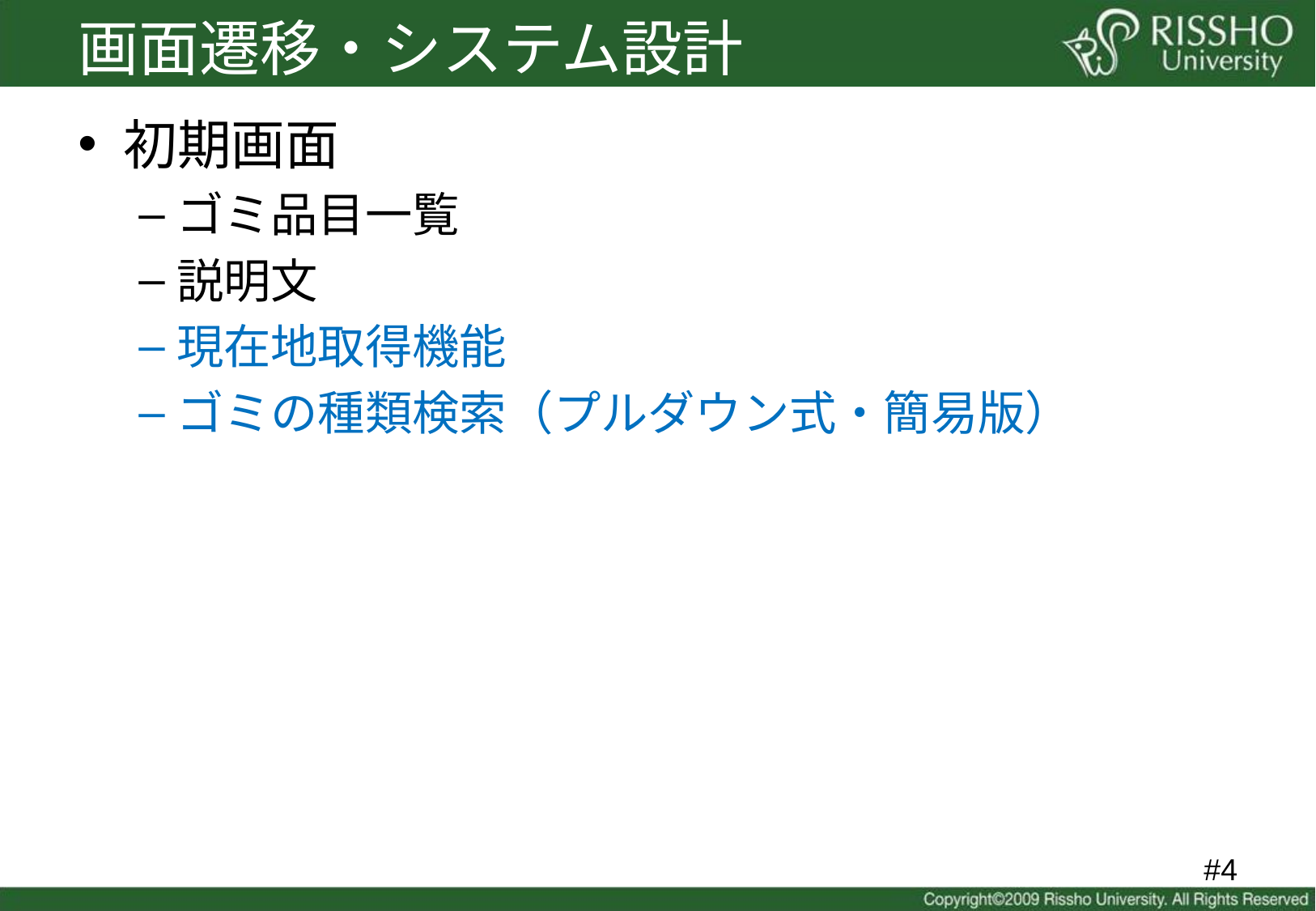

# 画面遷移・システム設計
初期画面
ゴミ品目一覧
説明文
現在地取得機能
ゴミの種類検索（プルダウン式・簡易版）